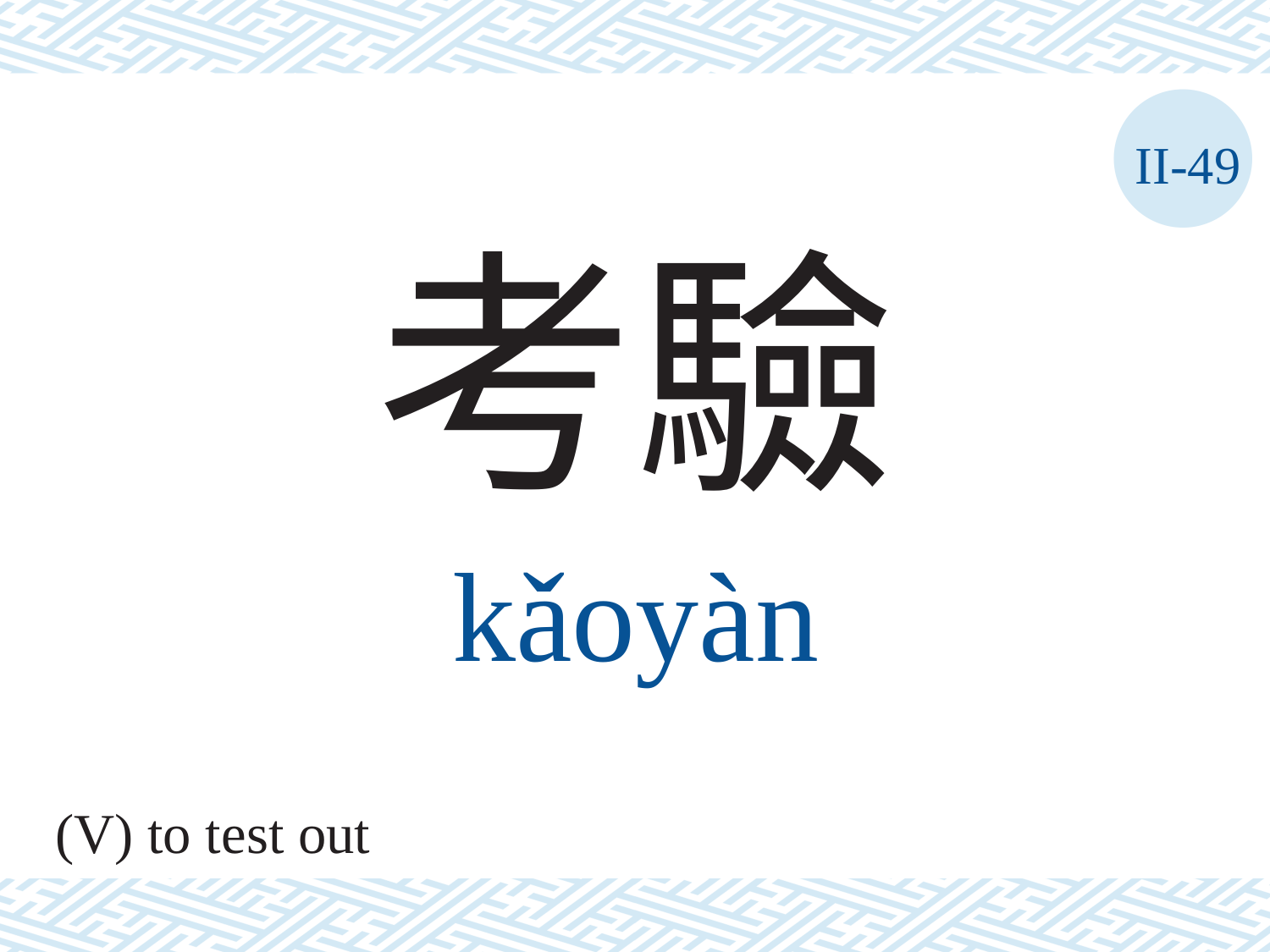

II-49
考驗
kǎoyàn
(V) to test out